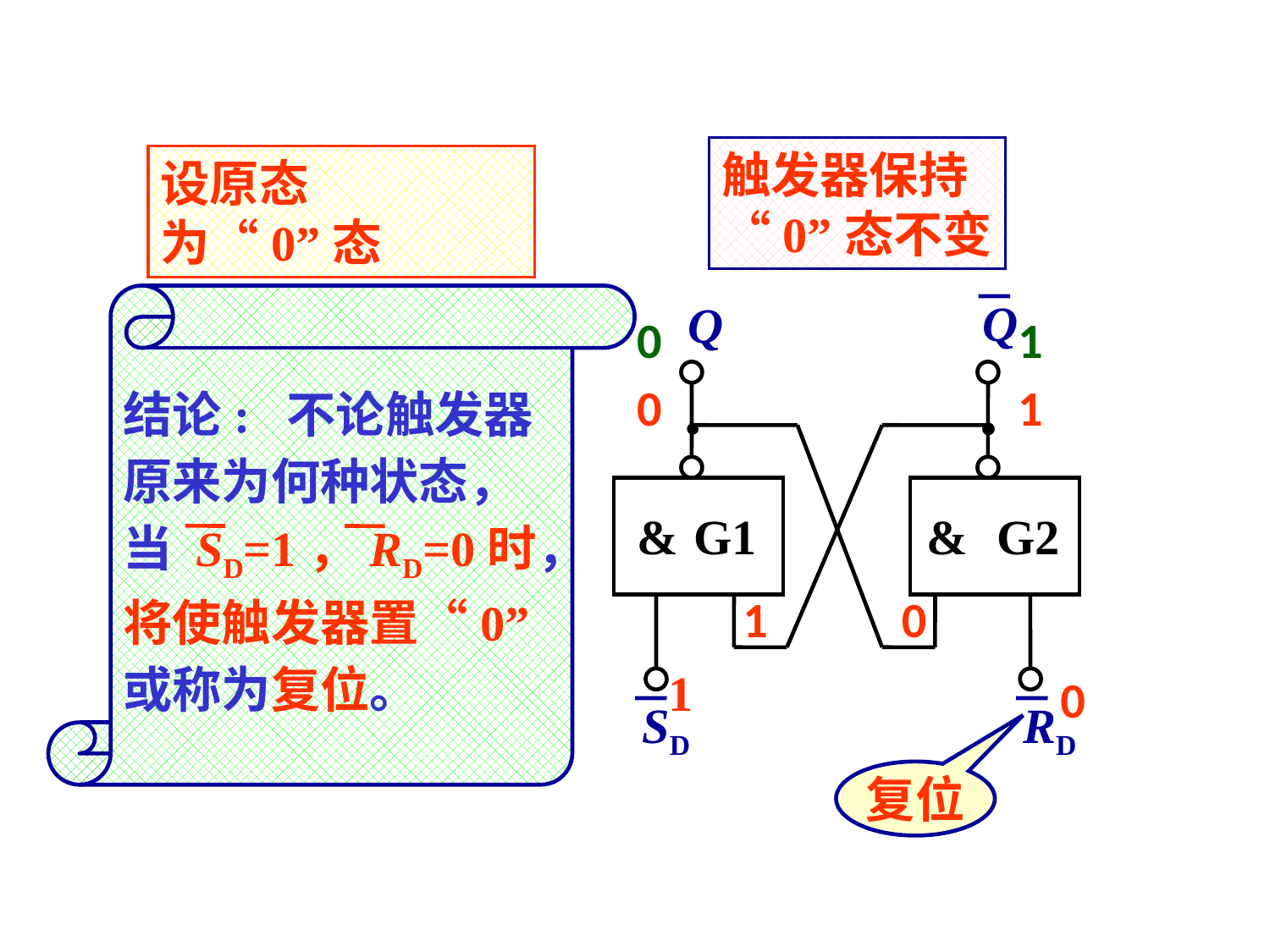

触发器保持“0”态不变
设原态为“0”态
结论:  不论触发器
原来为何种状态，
当 SD=1，RD=0时，
将使触发器置“0”
或称为复位。

Q

Q
.
.

&
G1
&
G2

SD

RD

0
1
0
1
1
0
1
0
复位